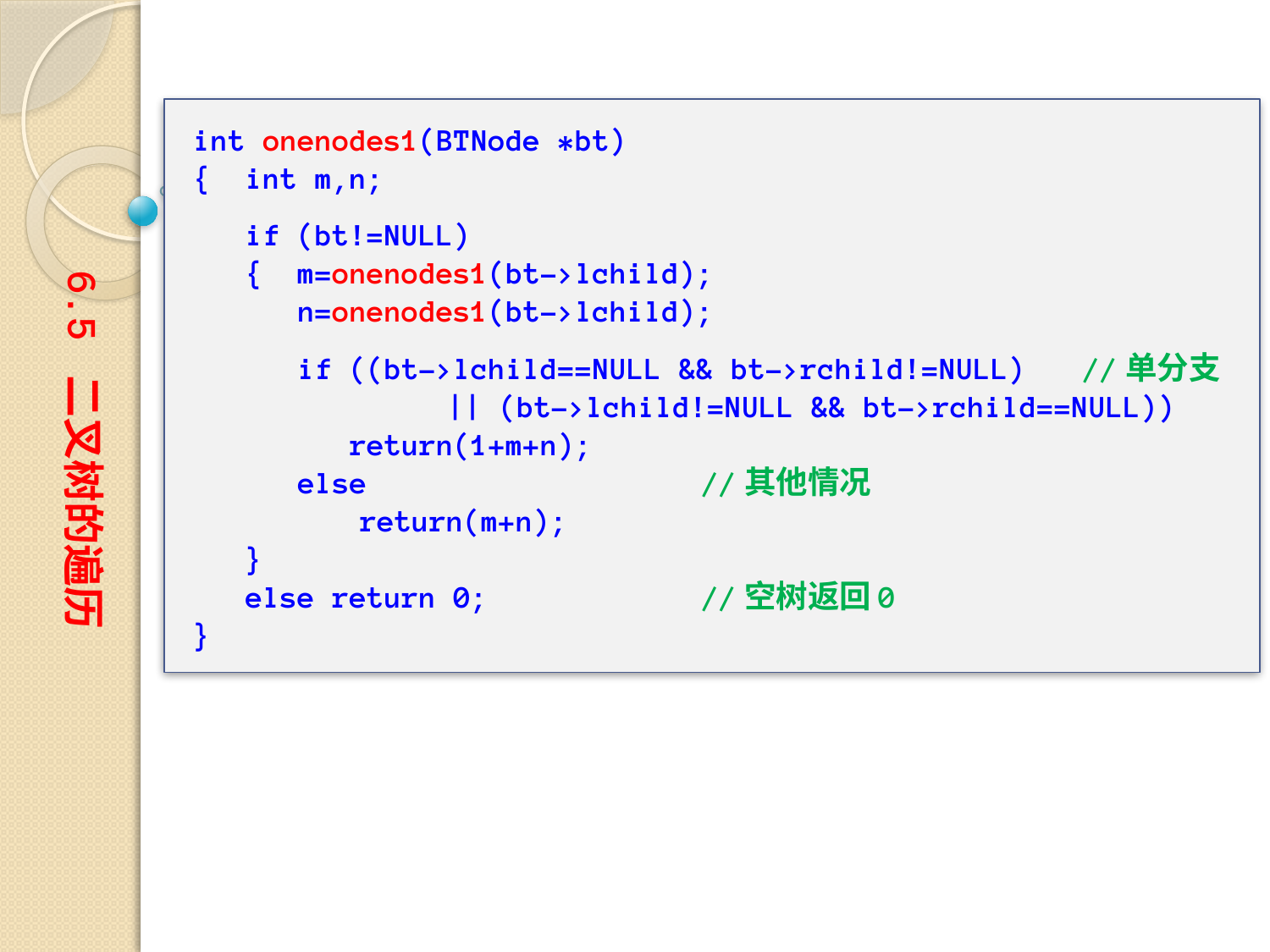

int onenodes1(BTNode *bt)
{  int m,n;
   if (bt!=NULL)
   {  m=onenodes1(bt->lchild);
      n=onenodes1(bt->lchild);
      if ((bt->lchild==NULL && bt->rchild!=NULL)	//单分支
		|| (bt->lchild!=NULL && bt->rchild==NULL))
         return(1+m+n);
      else			//其他情况
	　return(m+n);
   }
   else return 0;		//空树返回0
}
6.5 二叉树的遍历